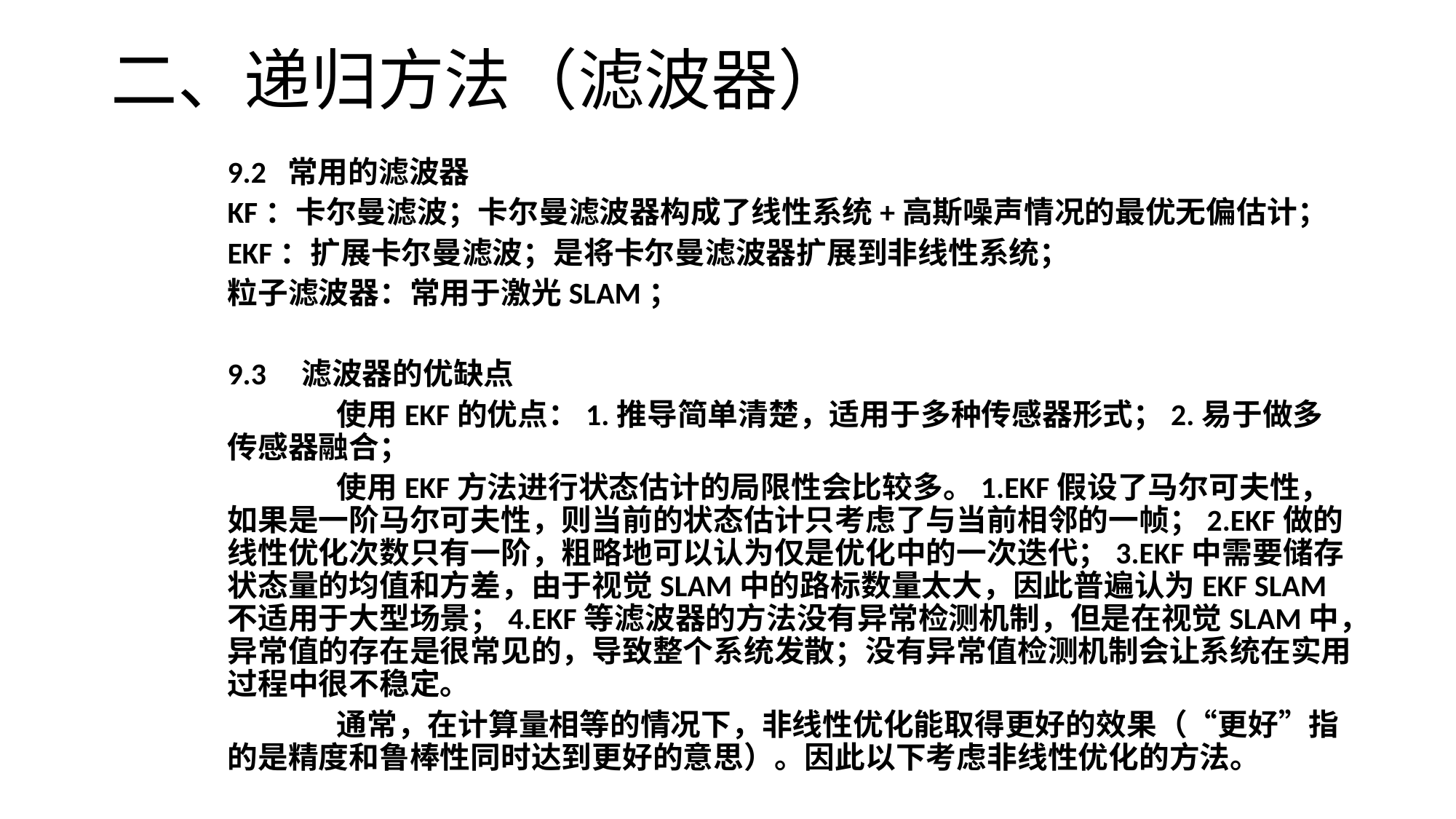

# 二、递归方法（滤波器）
9.2  常用的滤波器
KF：卡尔曼滤波；卡尔曼滤波器构成了线性系统+高斯噪声情况的最优无偏估计；
EKF：扩展卡尔曼滤波；是将卡尔曼滤波器扩展到非线性系统；
粒子滤波器：常用于激光SLAM；

9.3    滤波器的优缺点
	使用EKF的优点：1.推导简单清楚，适用于多种传感器形式；2.易于做多传感器融合；
	使用EKF方法进行状态估计的局限性会比较多。1.EKF假设了马尔可夫性，如果是一阶马尔可夫性，则当前的状态估计只考虑了与当前相邻的一帧；2.EKF做的线性优化次数只有一阶，粗略地可以认为仅是优化中的一次迭代；3.EKF中需要储存状态量的均值和方差，由于视觉SLAM中的路标数量太大，因此普遍认为EKF SLAM不适用于大型场景；4.EKF等滤波器的方法没有异常检测机制，但是在视觉SLAM中，异常值的存在是很常见的，导致整个系统发散；没有异常值检测机制会让系统在实用过程中很不稳定。
	通常，在计算量相等的情况下，非线性优化能取得更好的效果（“更好”指的是精度和鲁棒性同时达到更好的意思）。因此以下考虑非线性优化的方法。